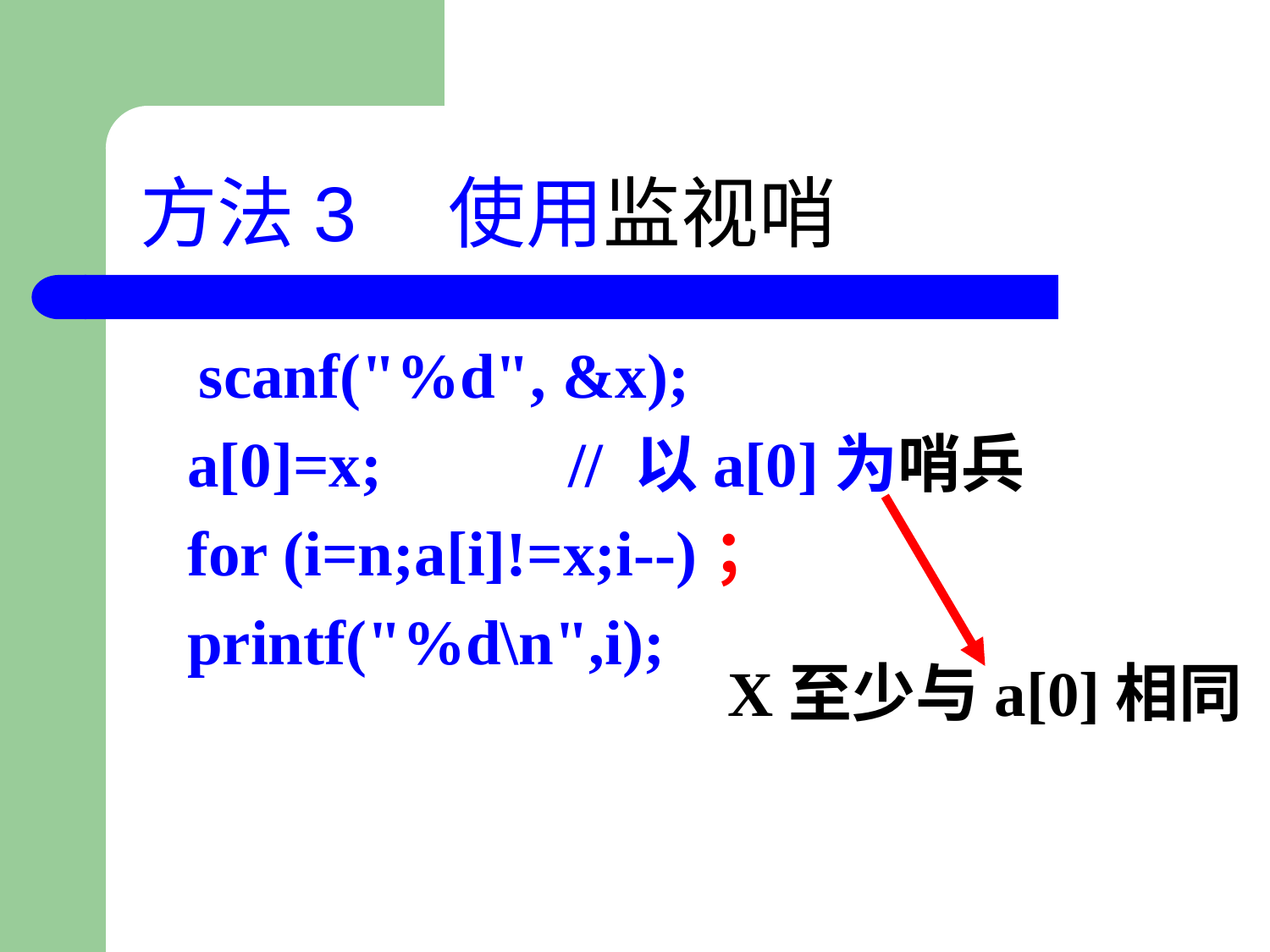

# 方法3  使用监视哨
  scanf("%d", &x);
	a[0]=x;		// 以a[0]为哨兵
	for (i=n;a[i]!=x;i--)；
	printf("%d\n",i);

X至少与a[0]相同